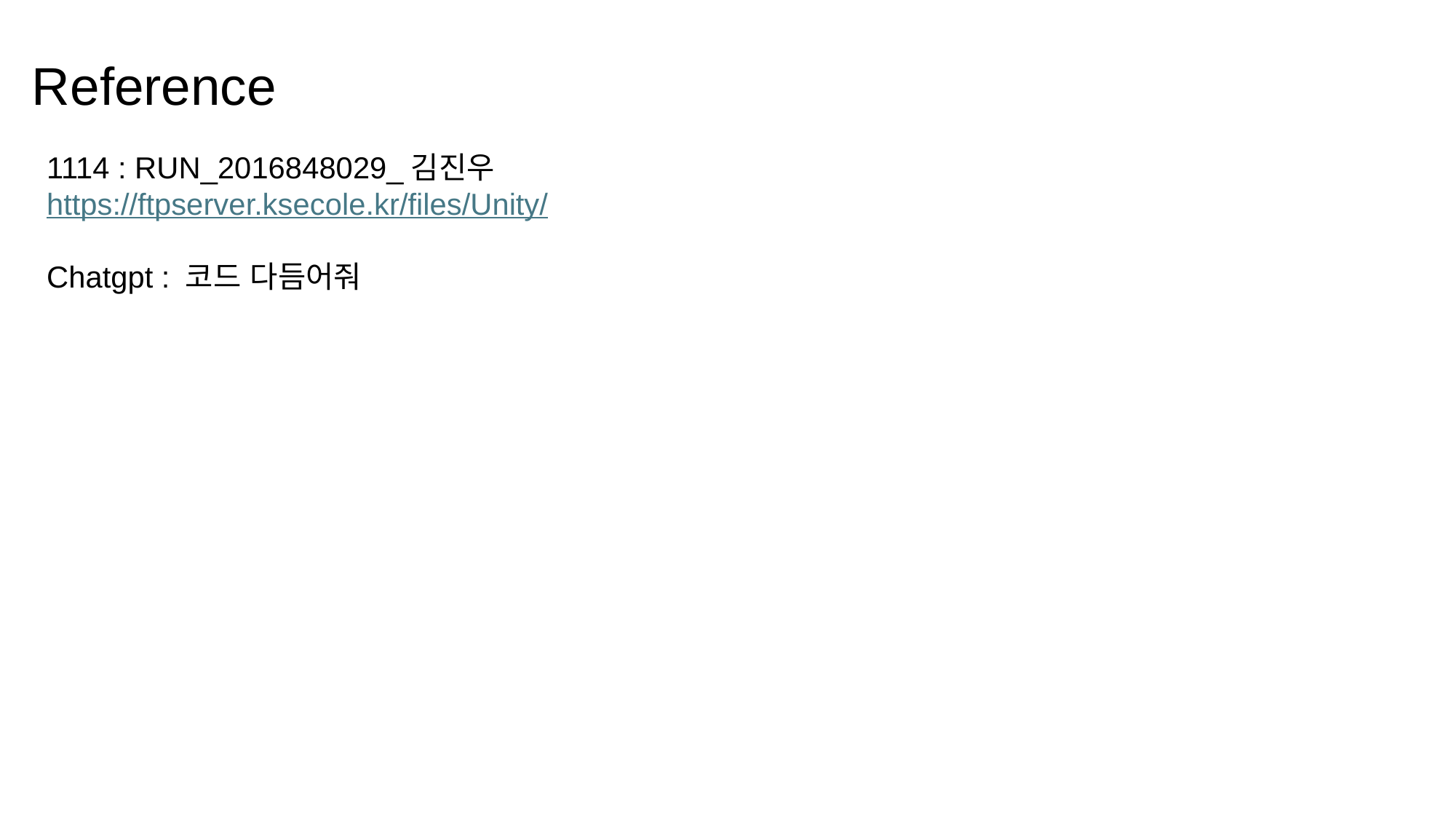

Reference
1114 : RUN_2016848029_김진우
https://ftpserver.ksecole.kr/files/Unity/

Chatgpt : 코드 다듬어줘